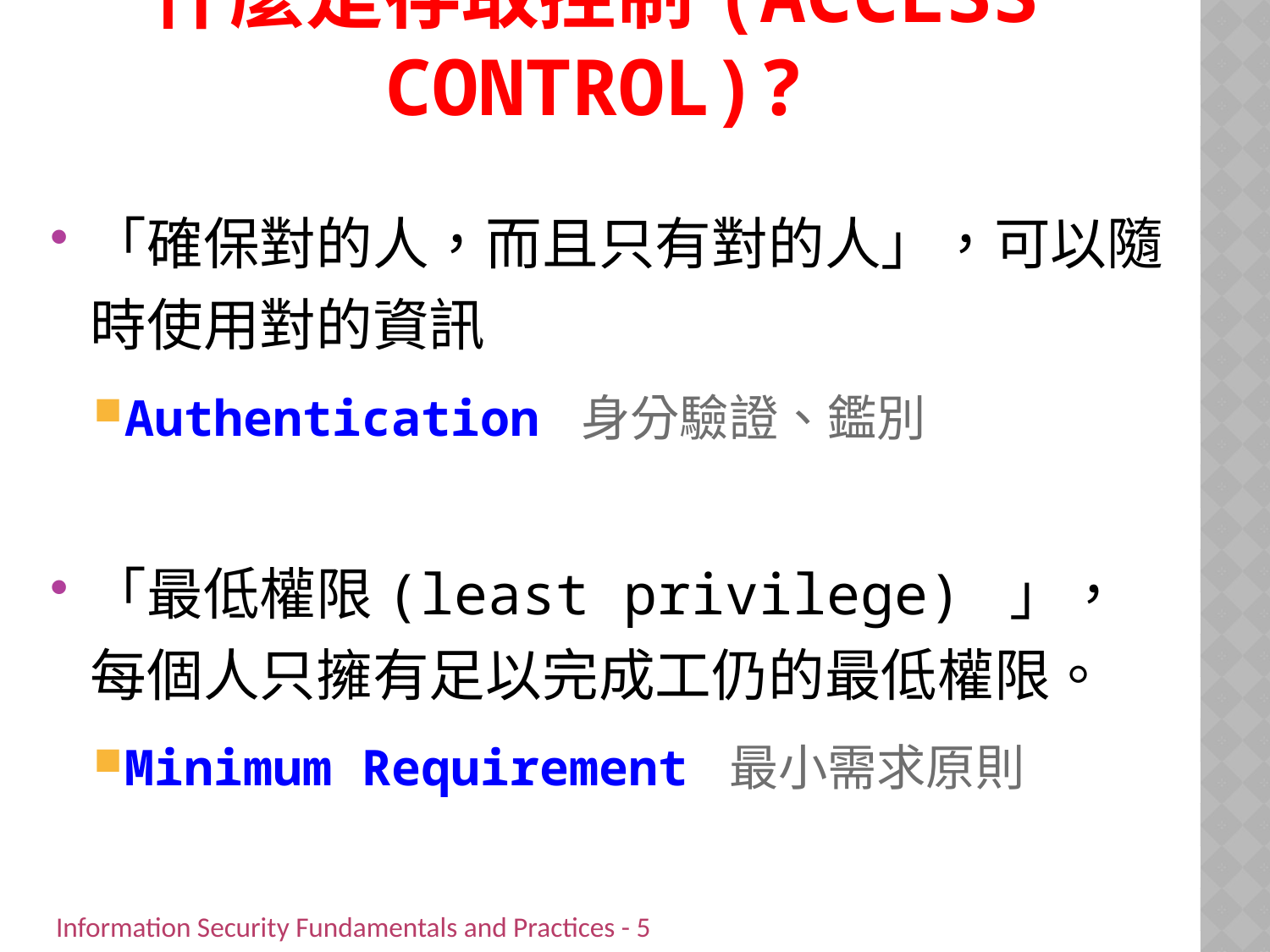

# 什麼是存取控制(Access control)?
「確保對的人，而且只有對的人」，可以隨時使用對的資訊
Authentication 身分驗證、鑑別

「最低權限(least privilege) 」，每個人只擁有足以完成工仍的最低權限。
Minimum Requirement 最小需求原則